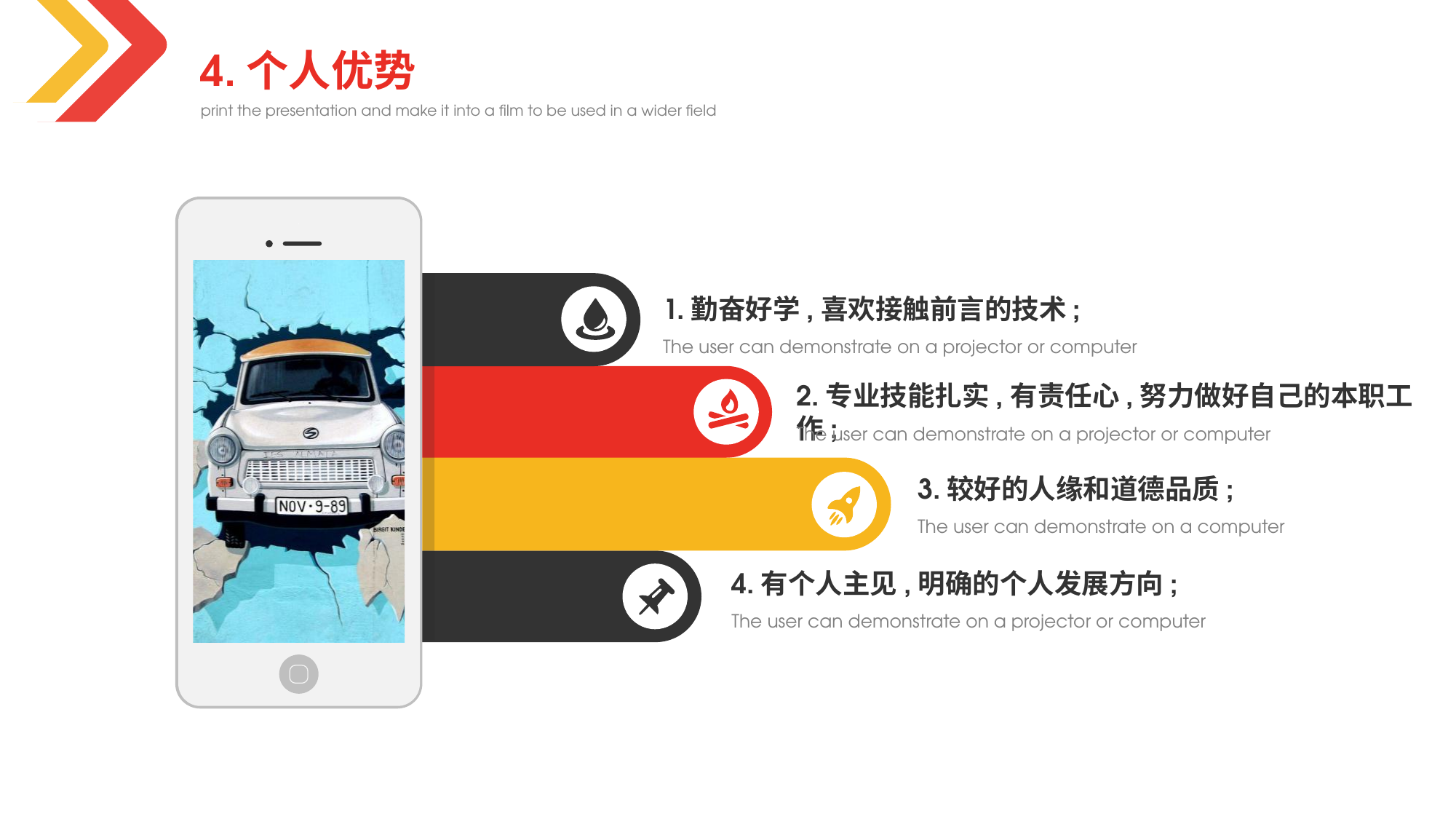

4.个人优势
print the presentation and make it into a film to be used in a wider field

标题文本预设

标题文本预设

标题文本预设

标题文本预设

1.勤奋好学,喜欢接触前言的技术;
The user can demonstrate on a projector or computer
2.专业技能扎实,有责任心,努力做好自己的本职工作;
The user can demonstrate on a projector or computer
3.较好的人缘和道德品质;
The user can demonstrate on a computer
4.有个人主见,明确的个人发展方向;
The user can demonstrate on a projector or computer